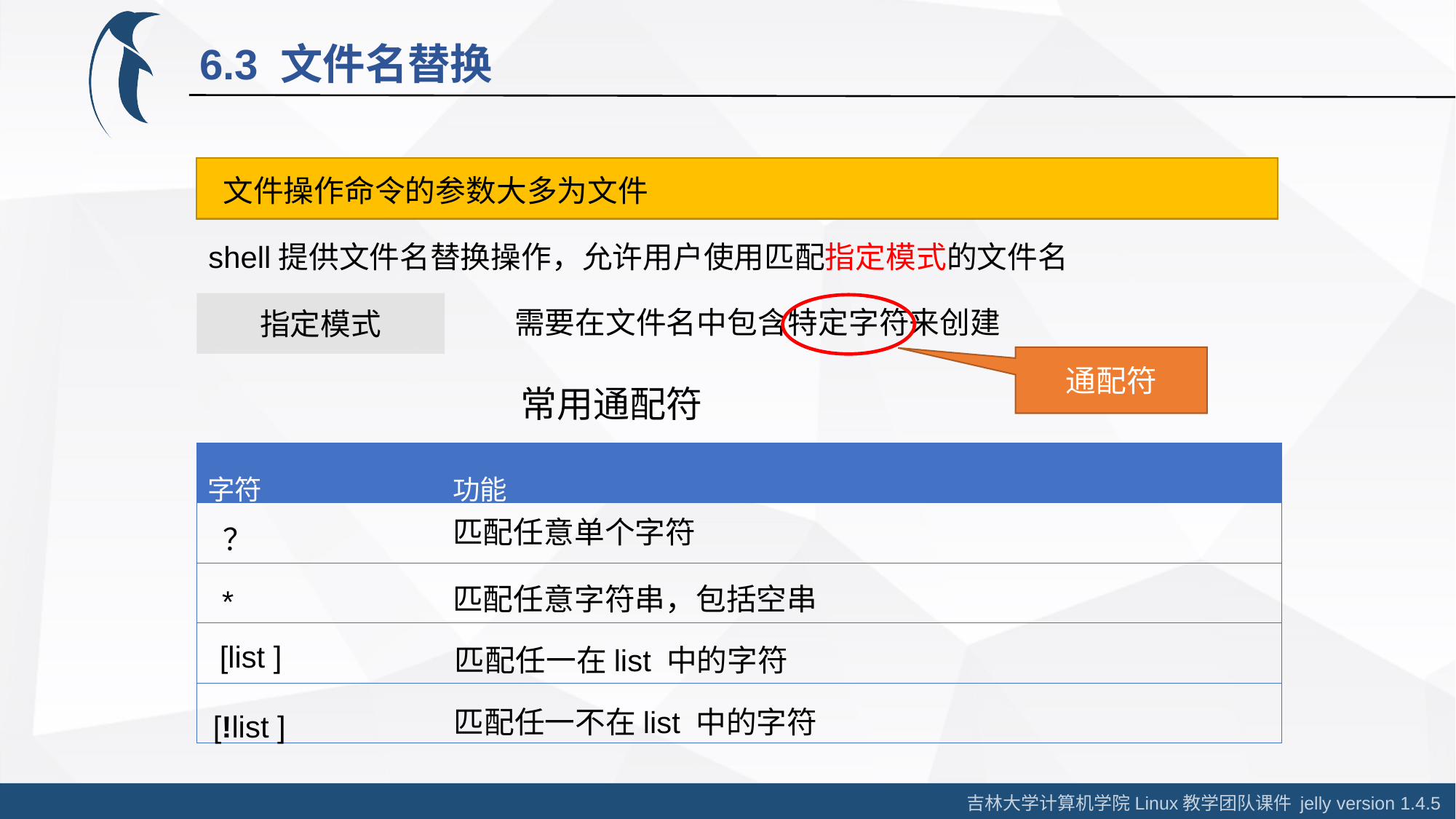

6.3 文件名替换
 文件操作命令的参数大多为文件
shell提供文件名替换操作，允许用户使用匹配指定模式的文件名
指定模式

需要在文件名中包含特定字符来创建
通配符
常用通配符
| 字符 | 功能 |
| --- | --- |
|  |  |
|  |  |
|  |  |
|  |  |
匹配任意单个字符
？
匹配任意字符串，包括空串
*
[list ]
匹配任一在list 中的字符
匹配任一不在list 中的字符
[!list ]